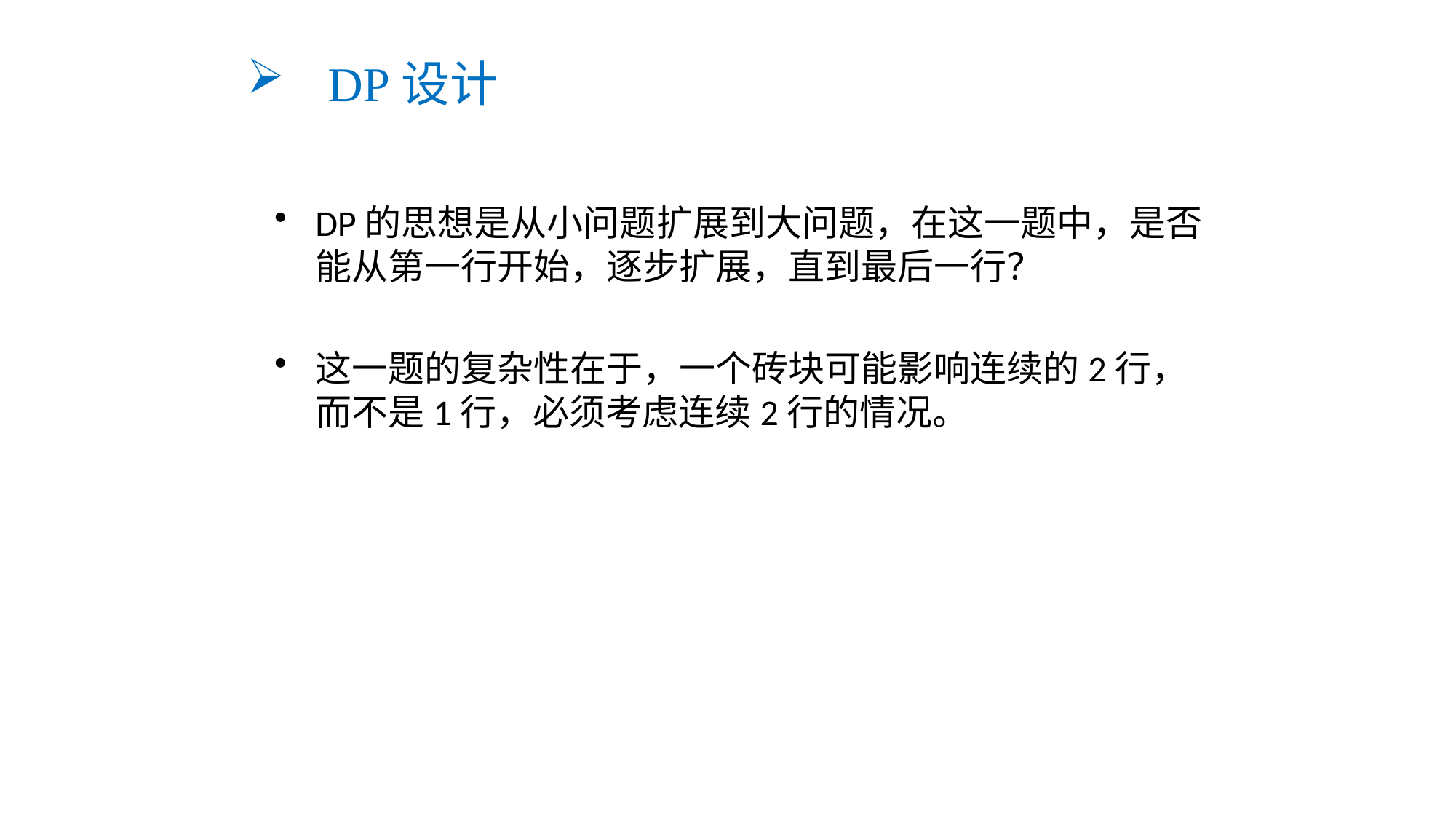

# DP设计
DP的思想是从小问题扩展到大问题，在这一题中，是否能从第一行开始，逐步扩展，直到最后一行？

这一题的复杂性在于，一个砖块可能影响连续的2行，而不是1行，必须考虑连续2行的情况。